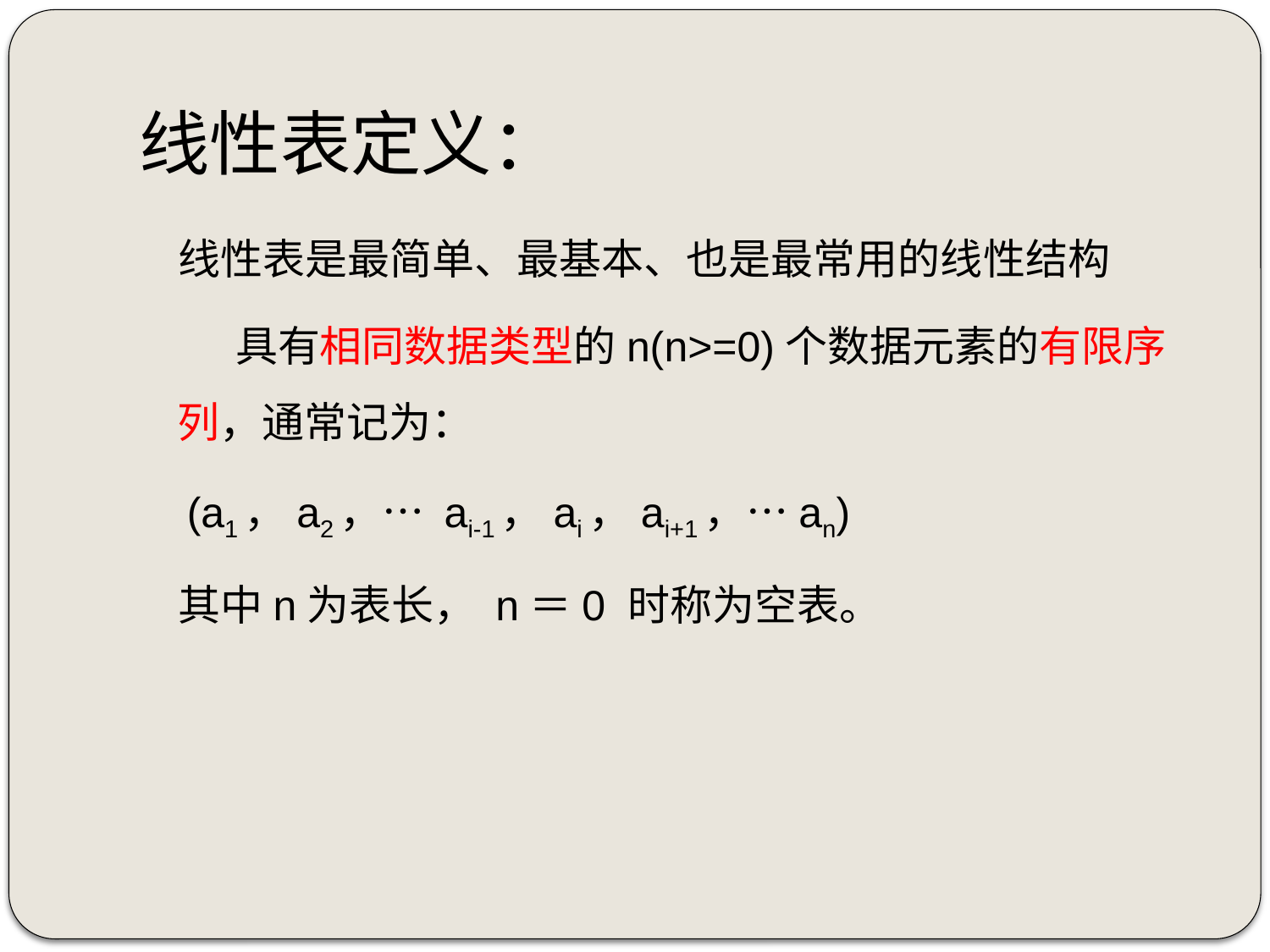

# 线性表定义：
   线性表是最简单、最基本、也是最常用的线性结构
         具有相同数据类型的n(n>=0)个数据元素的有限序列，通常记为：
    (a1，a2，… ai-1，ai，ai+1，…an)
   其中n为表长， n＝0 时称为空表。